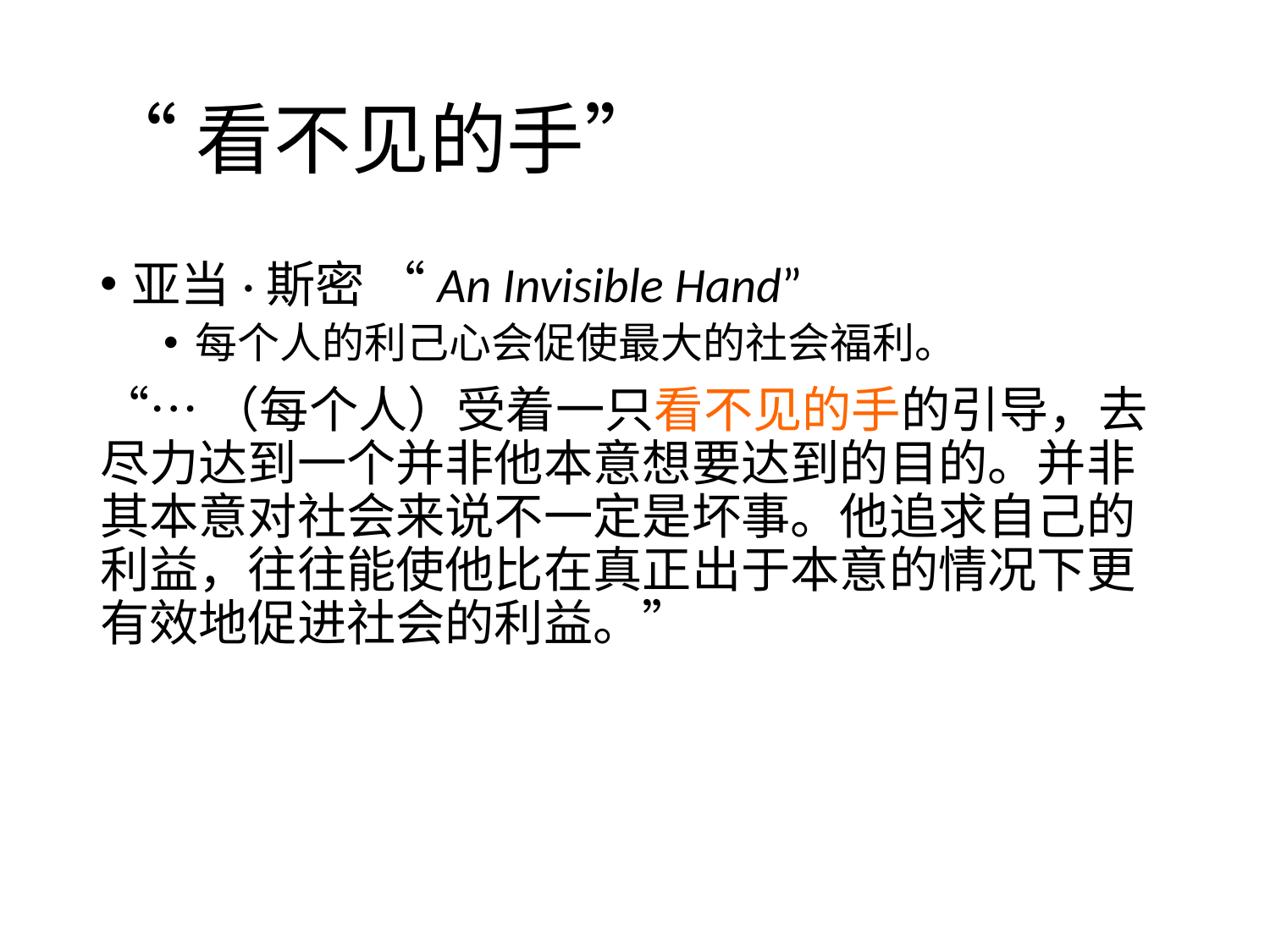

# “看不见的手”
亚当·斯密 “An Invisible Hand”
每个人的利己心会促使最大的社会福利。
“…（每个人）受着一只看不见的手的引导，去尽力达到一个并非他本意想要达到的目的。并非其本意对社会来说不一定是坏事。他追求自己的利益，往往能使他比在真正出于本意的情况下更有效地促进社会的利益。”